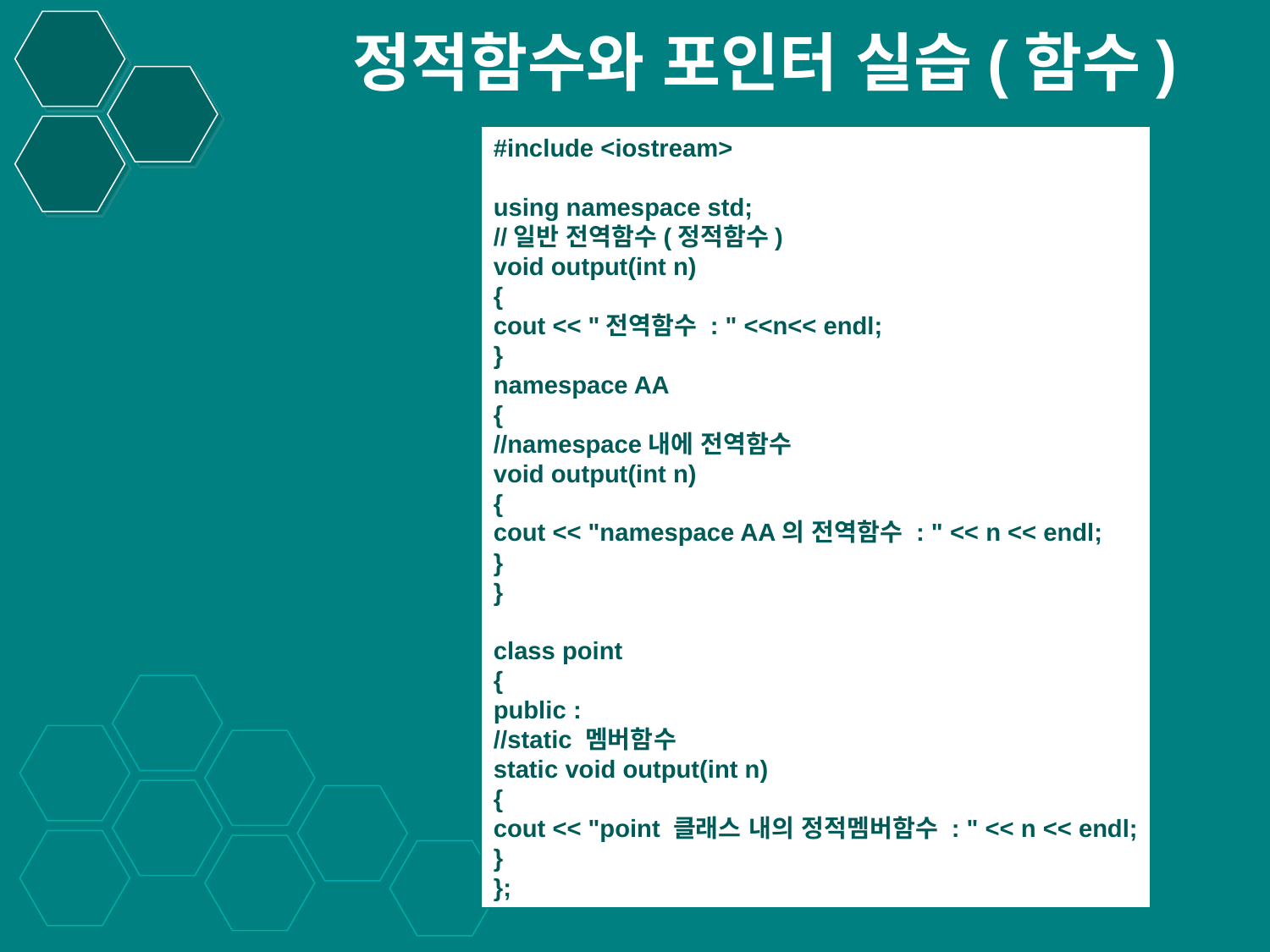

정적함수와 포인터 실습(함수)
#include <iostream>

using namespace std;
//일반 전역함수(정적함수)
void output(int n)
{
cout << "전역함수 : " <<n<< endl;
}
namespace AA
{
//namespace내에 전역함수
void output(int n)
{
cout << "namespace AA의 전역함수 : " << n << endl;
}
}

class point
{
public :
//static 멤버함수
static void output(int n)
{
cout << "point 클래스 내의 정적멤버함수 : " << n << endl;
}
};